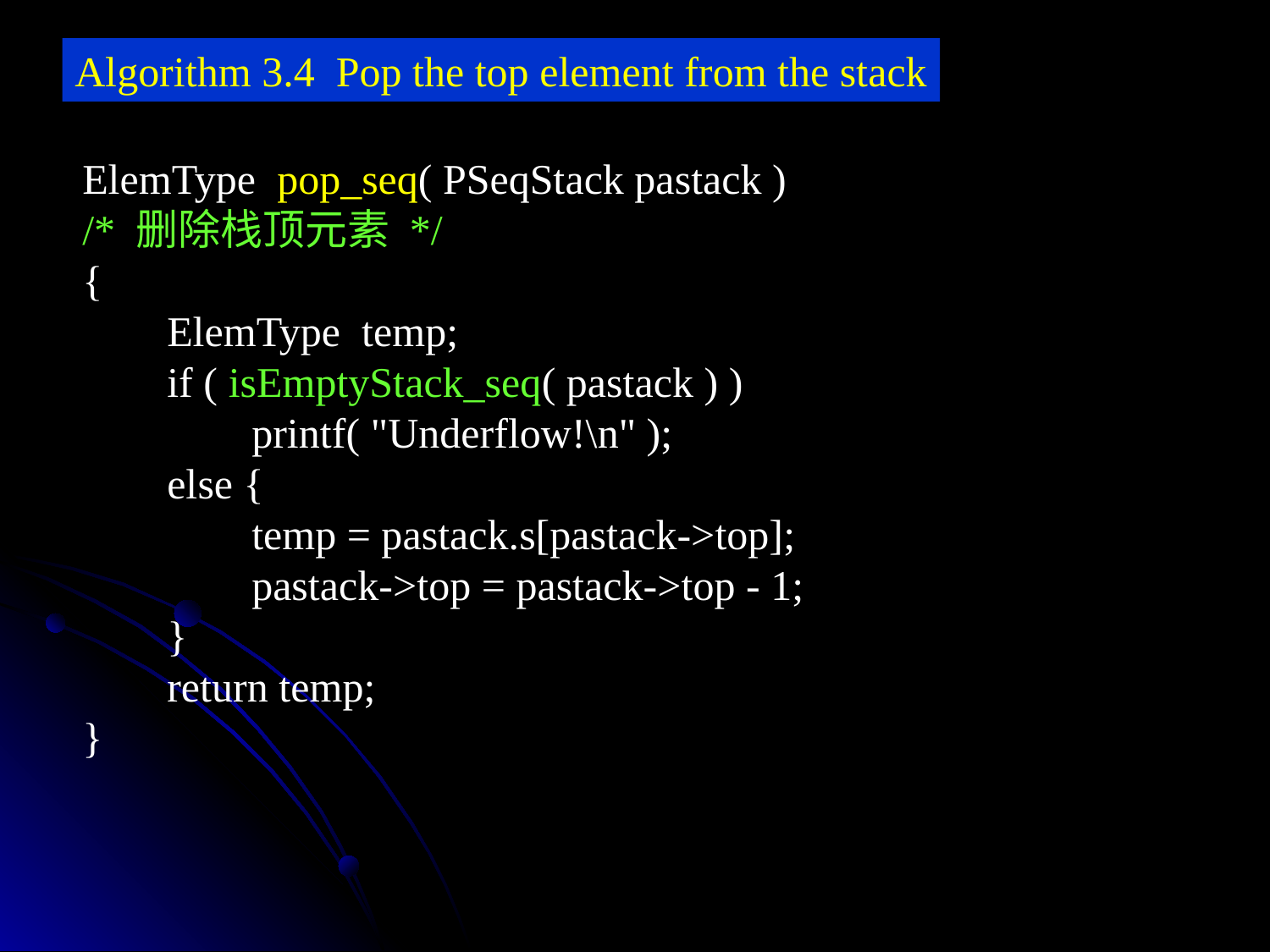

Algorithm 3.4  Pop the top element from the stack
ElemType  pop_seq( PSeqStack pastack )
/* 删除栈顶元素 */
{
        ElemType  temp;
        if ( isEmptyStack_seq( pastack ) )
                printf( "Underflow!\n" );
        else {
                temp = pastack.s[pastack->top];
                pastack->top = pastack->top - 1;
        }
        return temp;
}